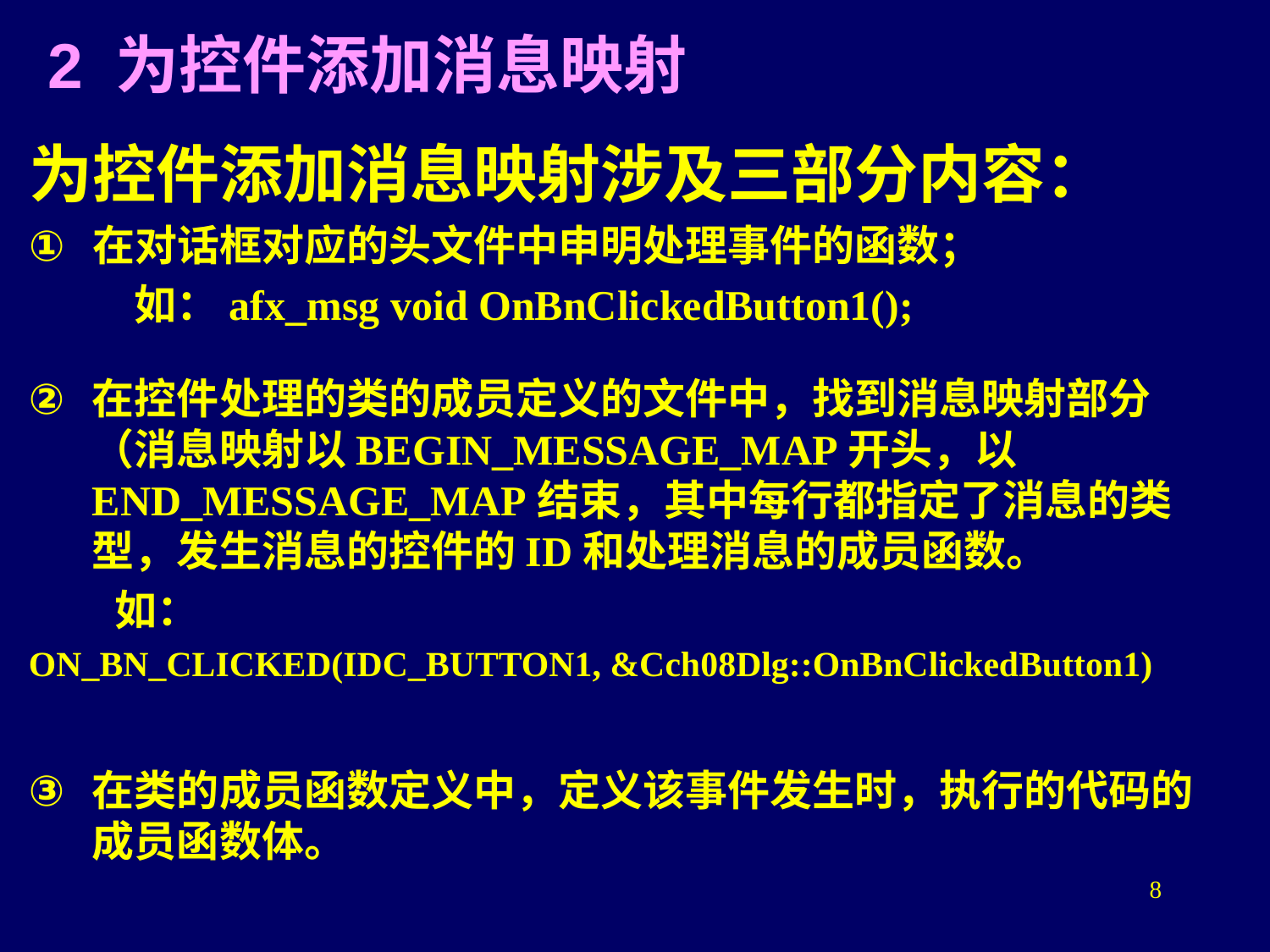

# 2 为控件添加消息映射
为控件添加消息映射涉及三部分内容：
在对话框对应的头文件中申明处理事件的函数；
          如：afx_msg void OnBnClickedButton1();
在控件处理的类的成员定义的文件中，找到消息映射部分（消息映射以BEGIN_MESSAGE_MAP开头，以END_MESSAGE_MAP结束，其中每行都指定了消息的类型，发生消息的控件的ID和处理消息的成员函数。
        如：
ON_BN_CLICKED(IDC_BUTTON1, &Cch08Dlg::OnBnClickedButton1)
在类的成员函数定义中，定义该事件发生时，执行的代码的成员函数体。
8